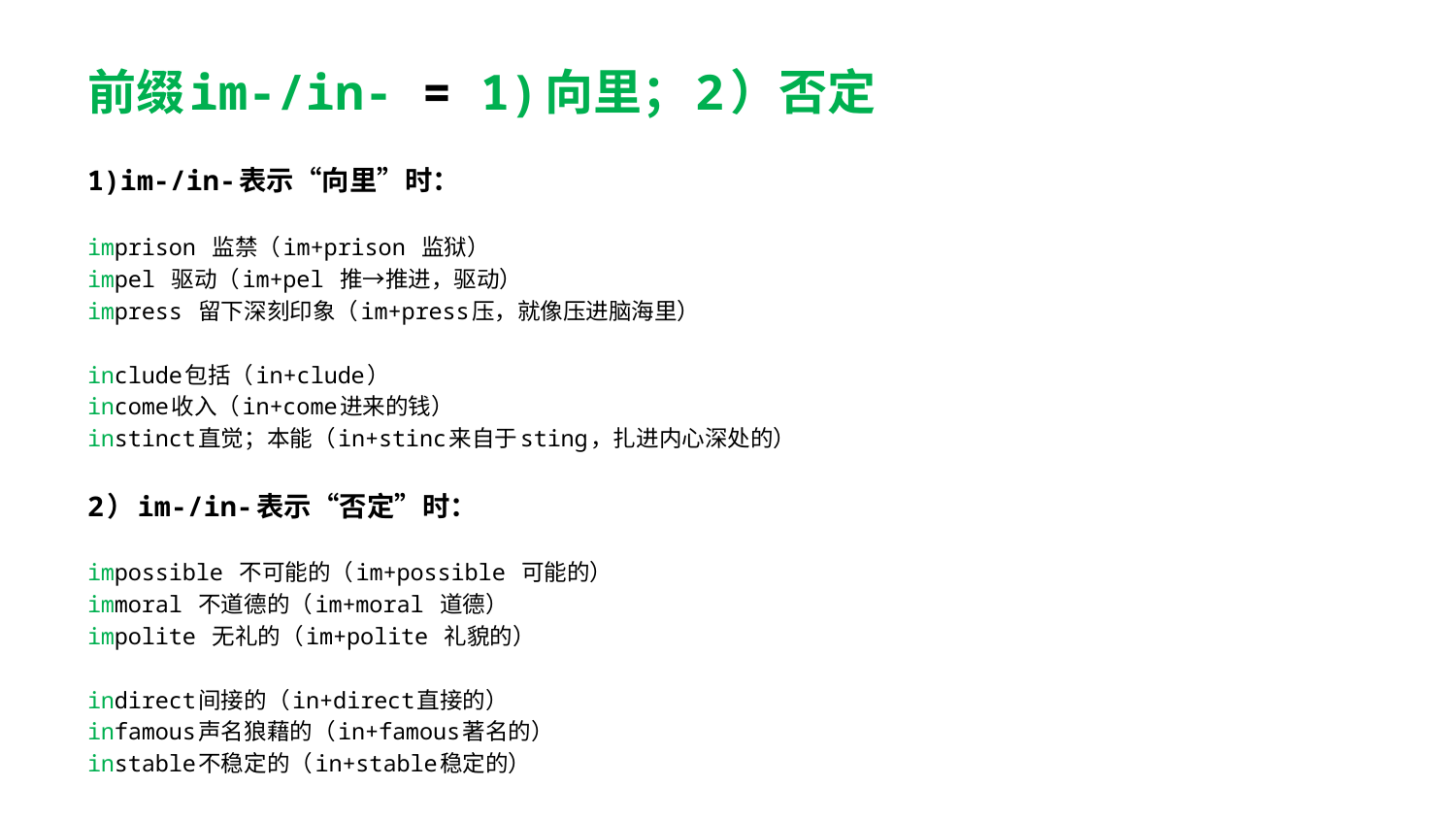

前缀im-/in- = 1)向里；2）否定

1)im-/in-表示“向里”时：

imprison 监禁（im+prison 监狱）
impel 驱动（im+pel 推→推进，驱动）
impress 留下深刻印象（im+press压，就像压进脑海里）

include包括（in+clude）
income收入（in+come进来的钱）
instinct直觉；本能（in+stinc来自于sting，扎进内心深处的）

2）im-/in-表示“否定”时：

impossible 不可能的（im+possible 可能的）
immoral 不道德的（im+moral 道德）
impolite 无礼的（im+polite 礼貌的）

indirect间接的（in+direct直接的）
infamous声名狼藉的（in+famous著名的）
instable不稳定的（in+stable稳定的）